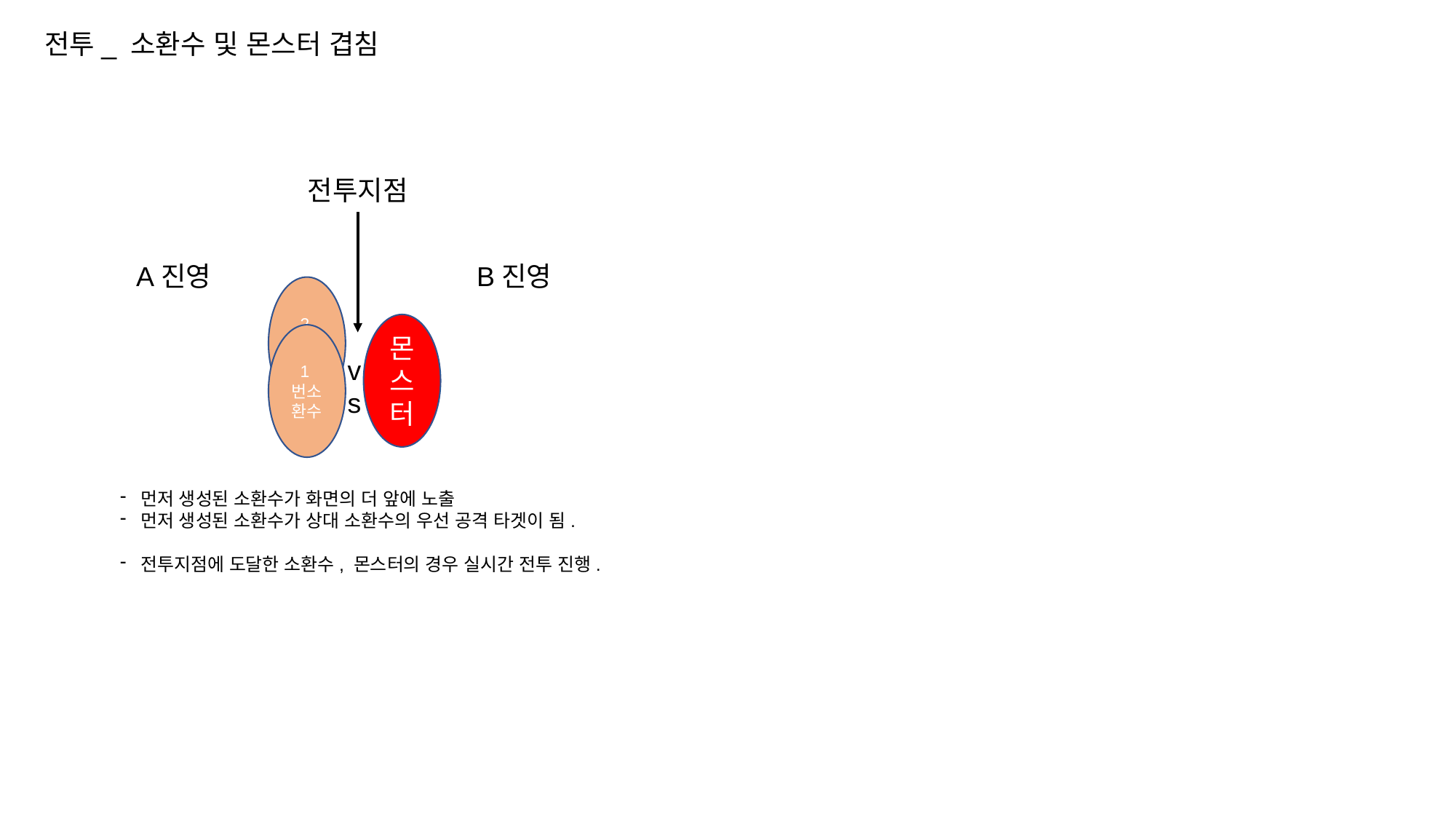

전투_ 소환수 및 몬스터 겹침
전투지점
A진영
B진영
2번소환수
몬스터
1번소환수
vs
먼저 생성된 소환수가 화면의 더 앞에 노출
먼저 생성된 소환수가 상대 소환수의 우선 공격 타겟이 됨.

전투지점에 도달한 소환수, 몬스터의 경우 실시간 전투 진행.